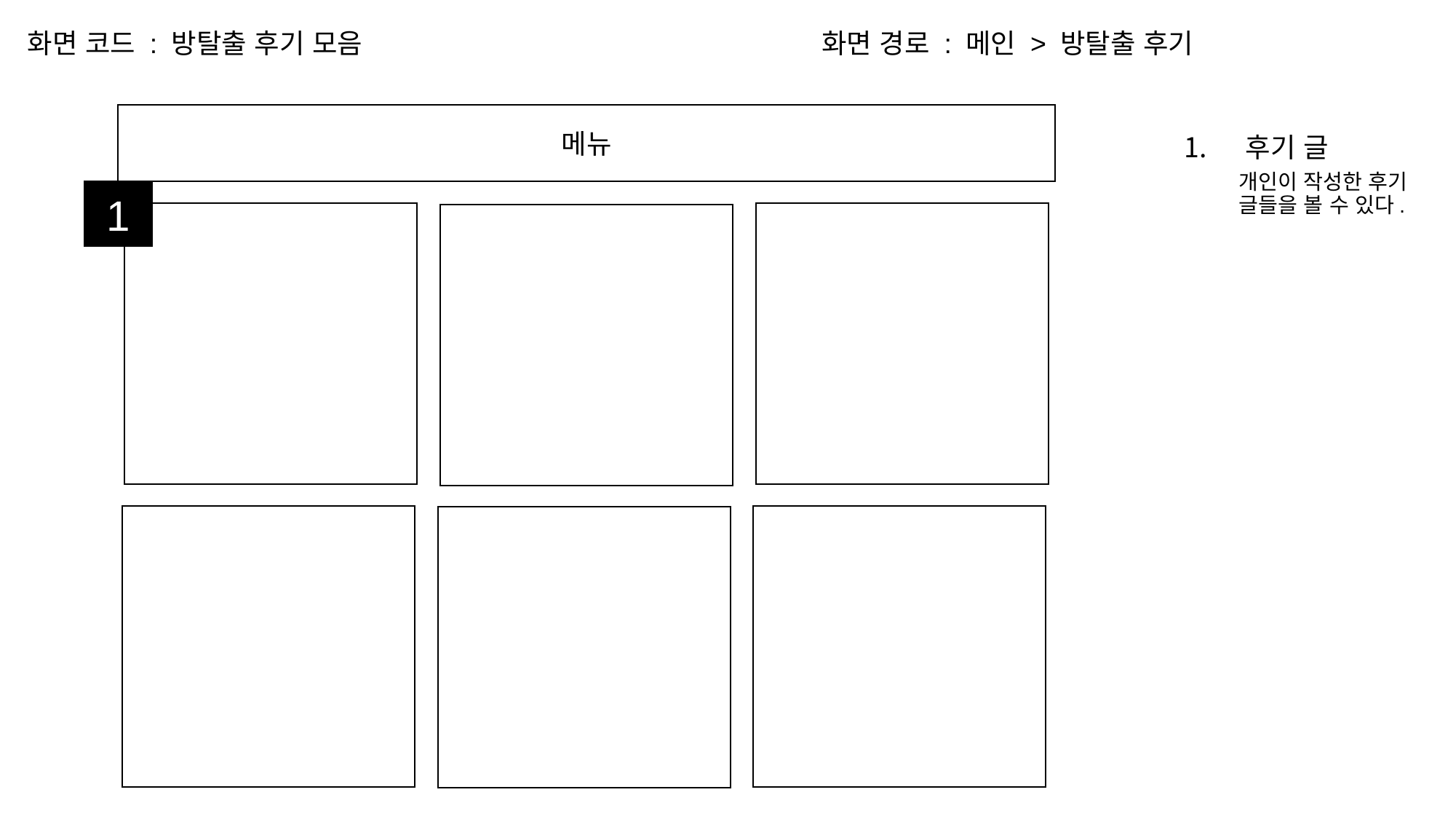

화면 코드 : 방탈출 후기 모음
화면 경로 : 메인 > 방탈출 후기
메뉴
후기 글
개인이 작성한 후기 글들을 볼 수 있다.
1